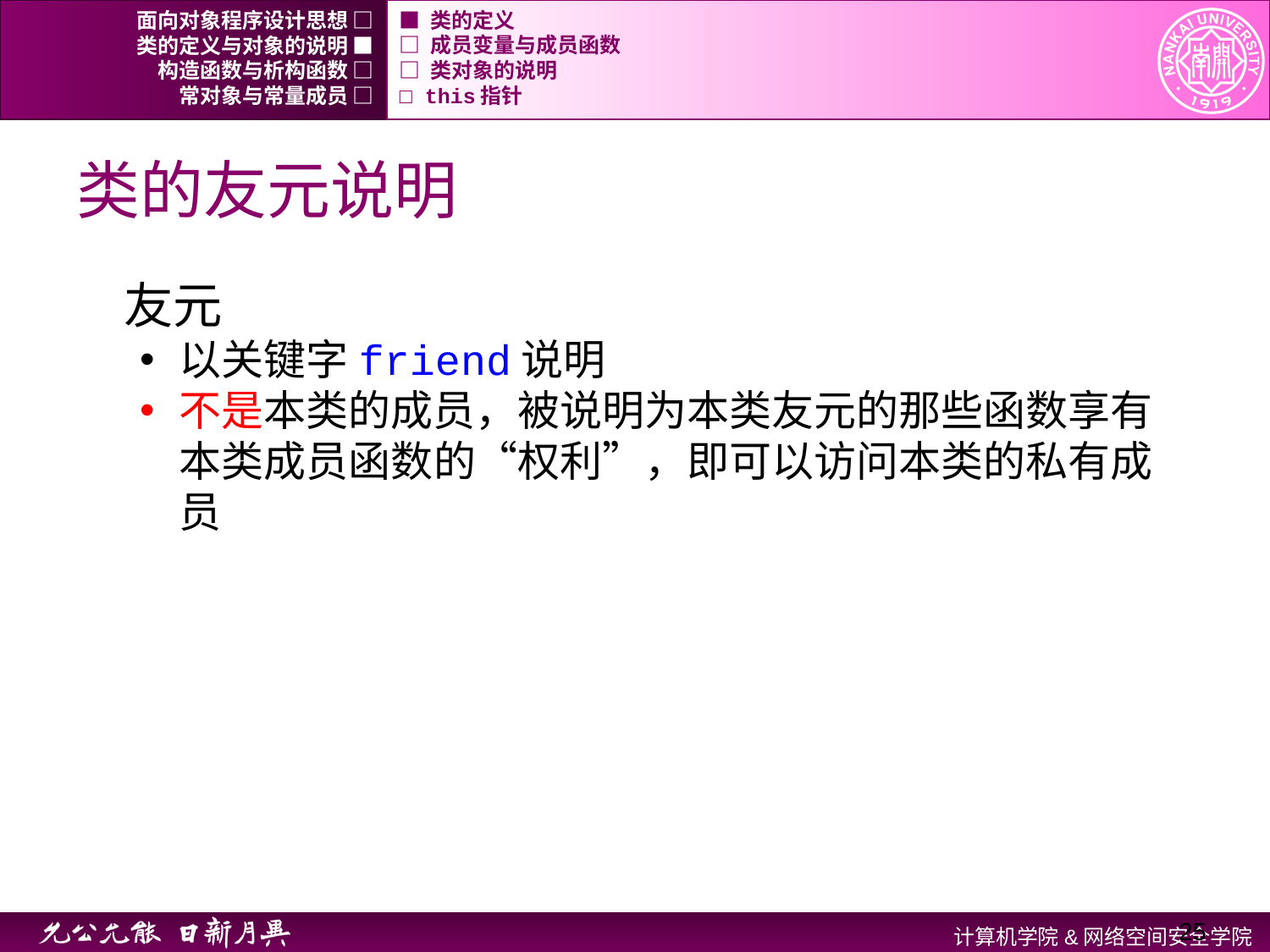

面向对象程序设计思想 □
■ 类的定义
类的定义与对象的说明 ■
□ 成员变量与成员函数
构造函数与析构函数 □
□ 类对象的说明
常对象与常量成员 □

□ this指针
# 类的友元说明
友元
以关键字friend说明
不是本类的成员，被说明为本类友元的那些函数享有本类成员函数的“权利”，即可以访问本类的私有成员

25